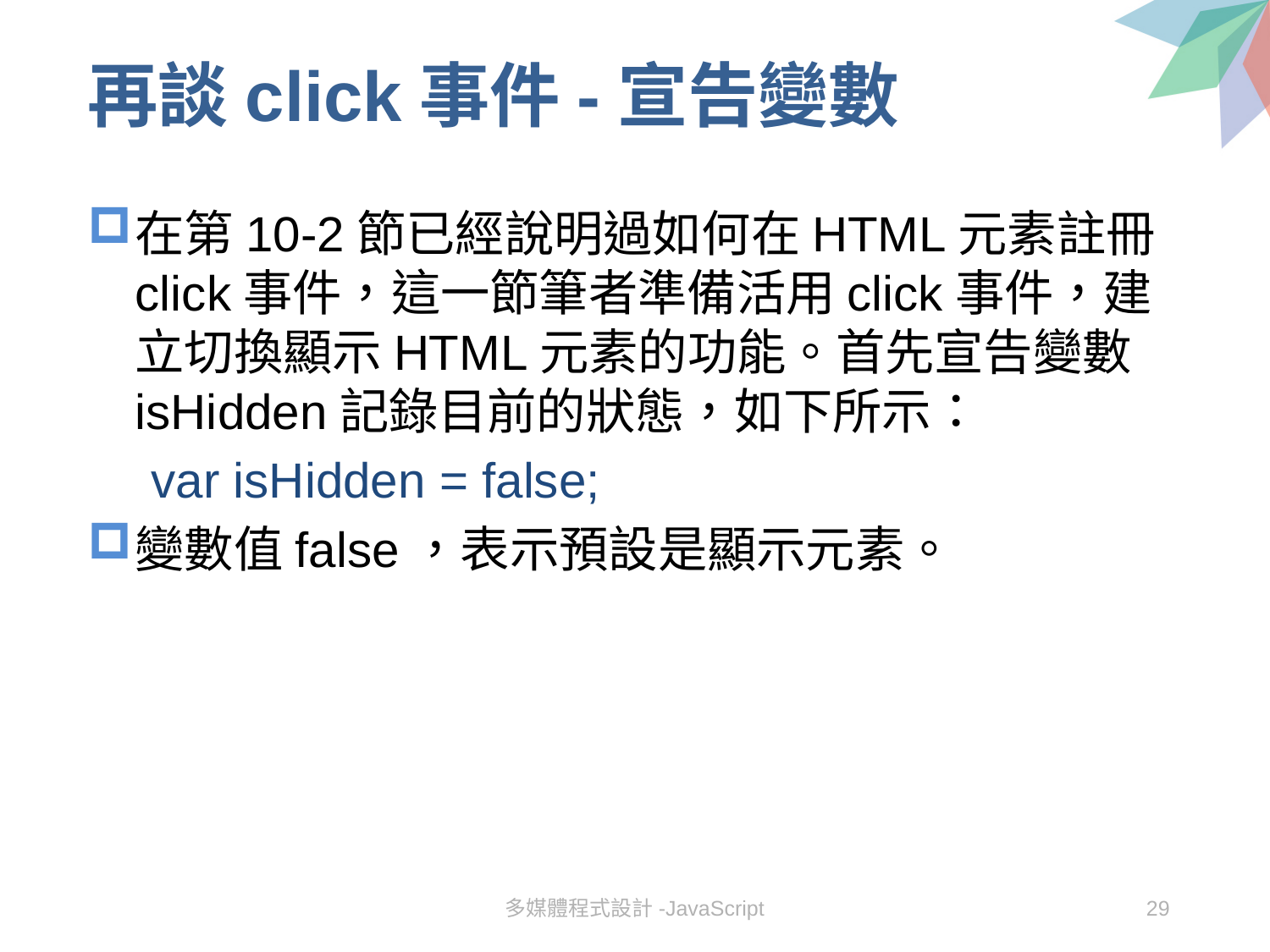

# 再談click事件-宣告變數
在第10-2節已經說明過如何在HTML元素註冊click事件，這一節筆者準備活用click事件，建立切換顯示HTML元素的功能。首先宣告變數isHidden記錄目前的狀態，如下所示：
var isHidden = false;
變數值false，表示預設是顯示元素。

多媒體程式設計-JavaScript
29